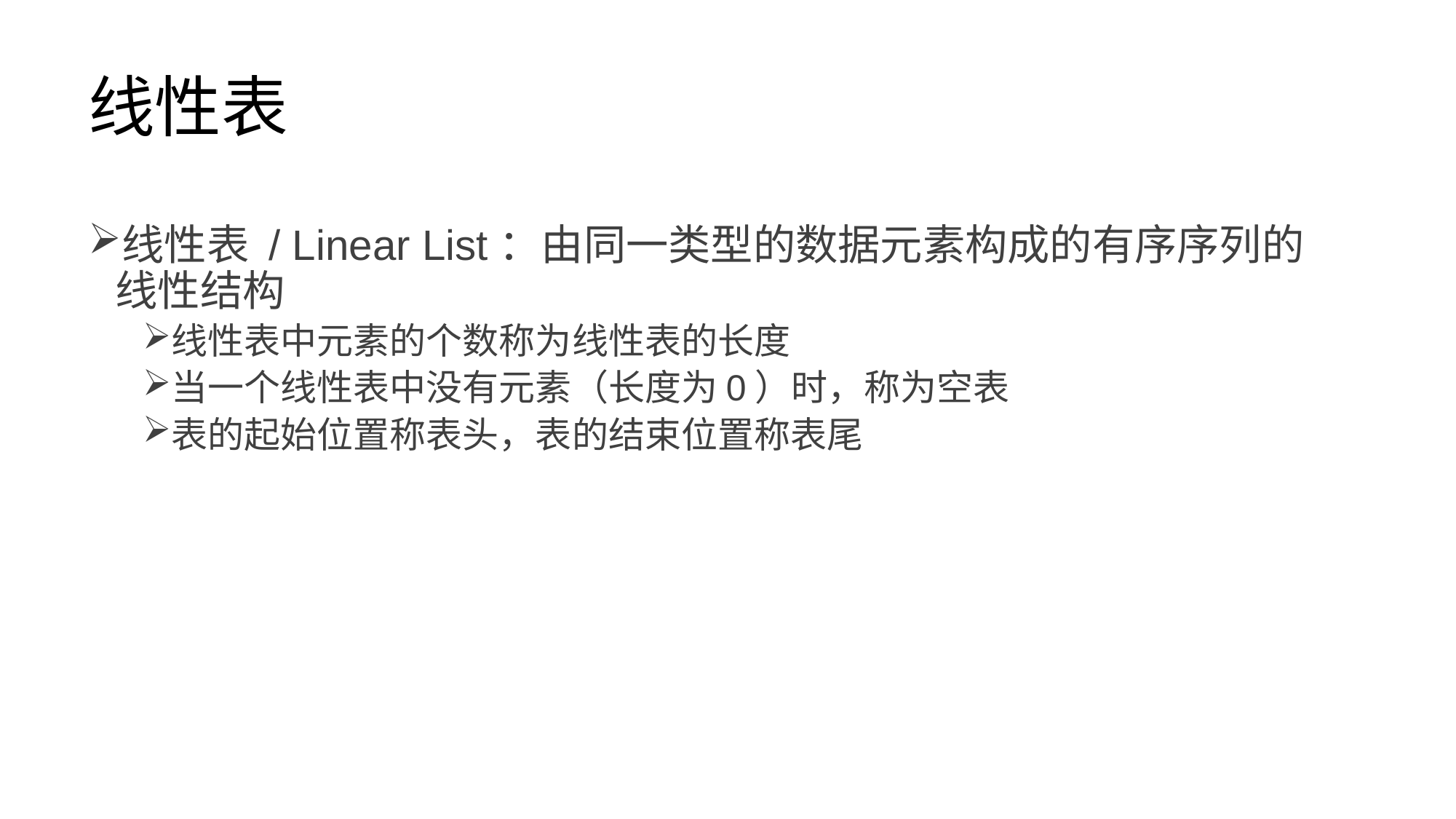

# 线性表
线性表 / Linear List：由同一类型的数据元素构成的有序序列的线性结构
线性表中元素的个数称为线性表的长度
当一个线性表中没有元素（长度为0）时，称为空表
表的起始位置称表头，表的结束位置称表尾